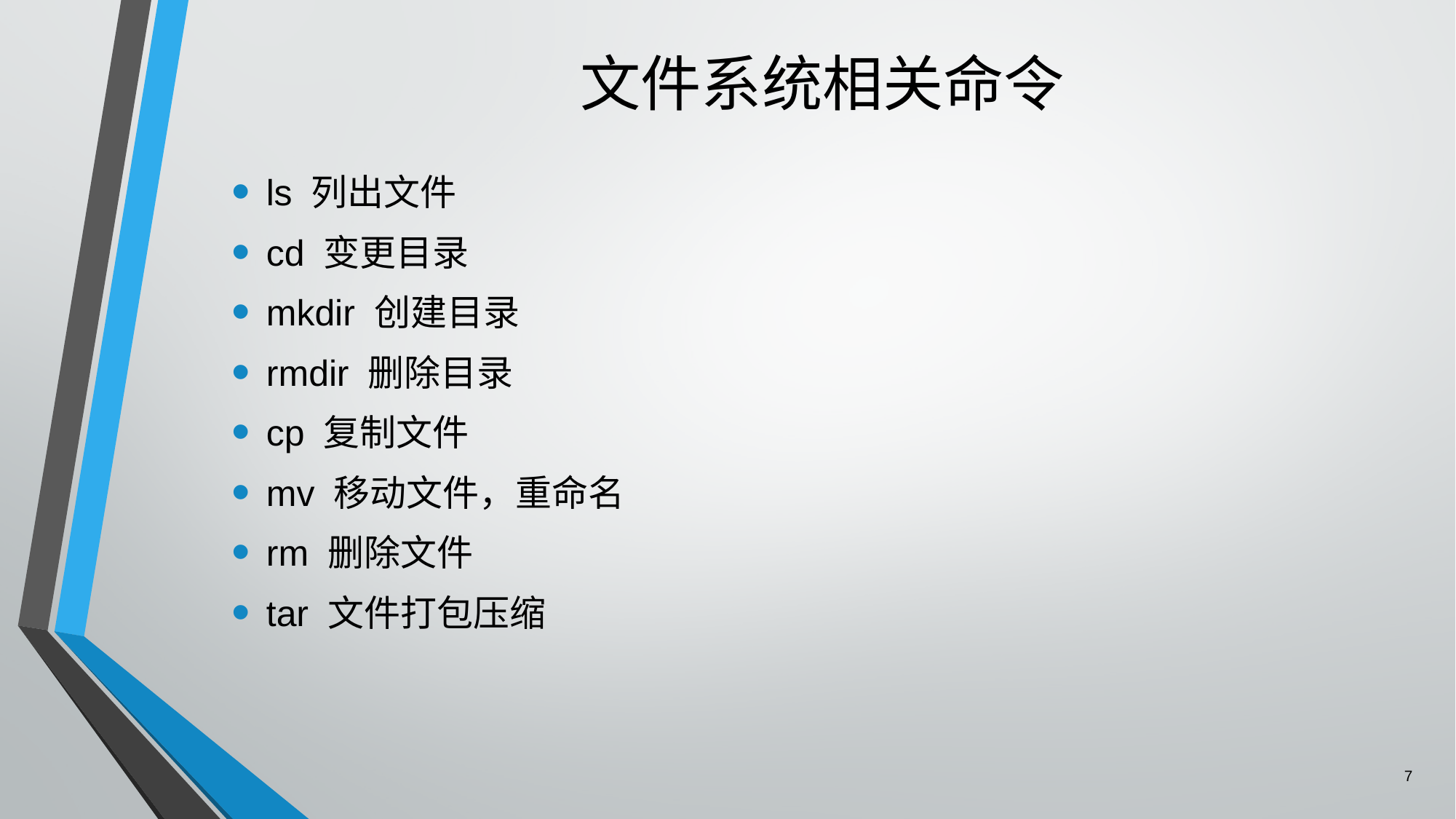

# 文件系统相关命令
ls 列出文件
cd 变更目录
mkdir 创建目录
rmdir 删除目录
cp 复制文件
mv 移动文件，重命名
rm 删除文件
tar 文件打包压缩

7